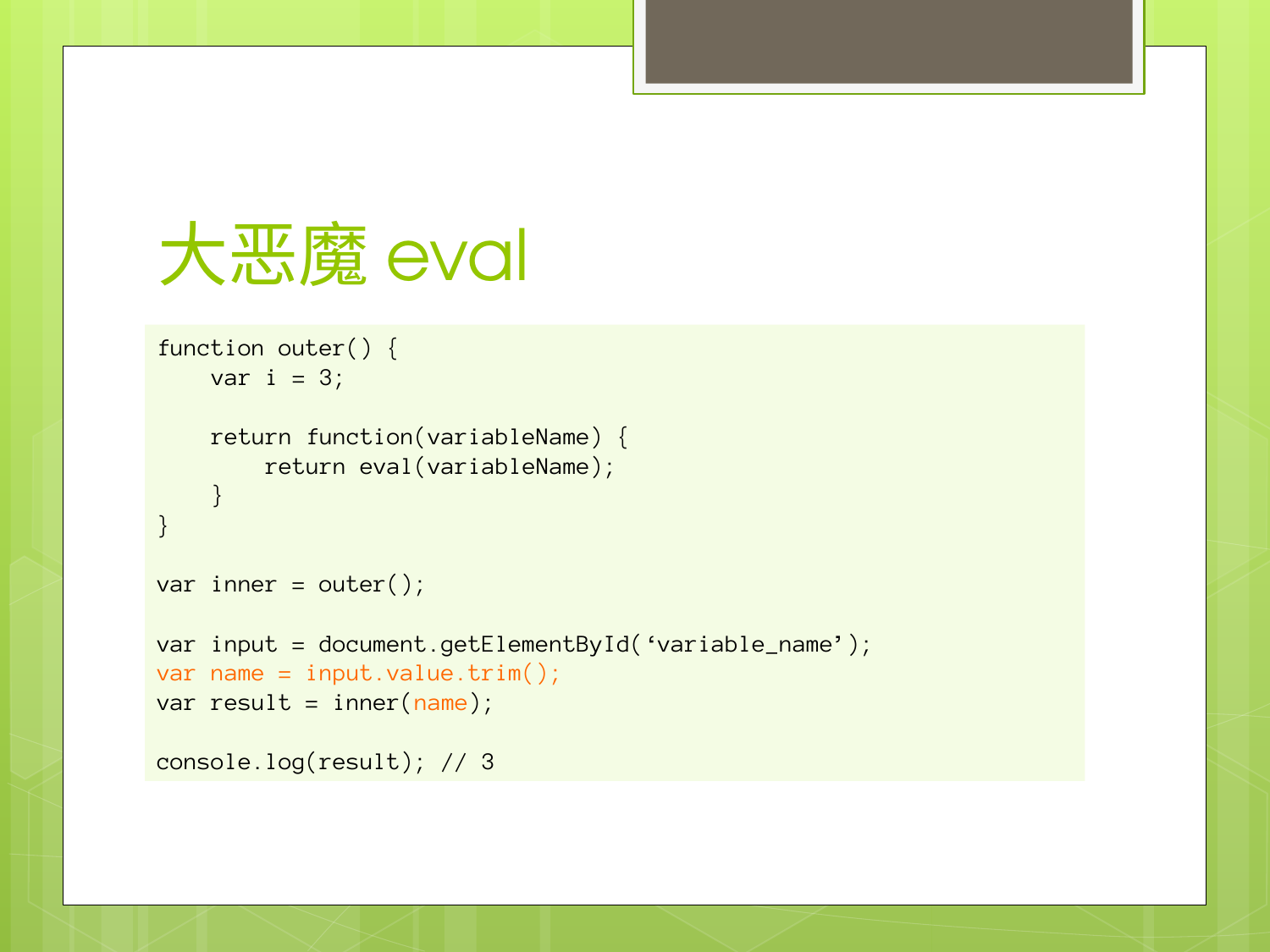

# 大恶魔eval
function outer() {
    var i = 3;

    return function(variableName) {
        return eval(variableName);
    }
}

var inner = outer();

var input = document.getElementById(‘variable_name’);
var name = input.value.trim();
var result = inner(name);

console.log(result); // 3